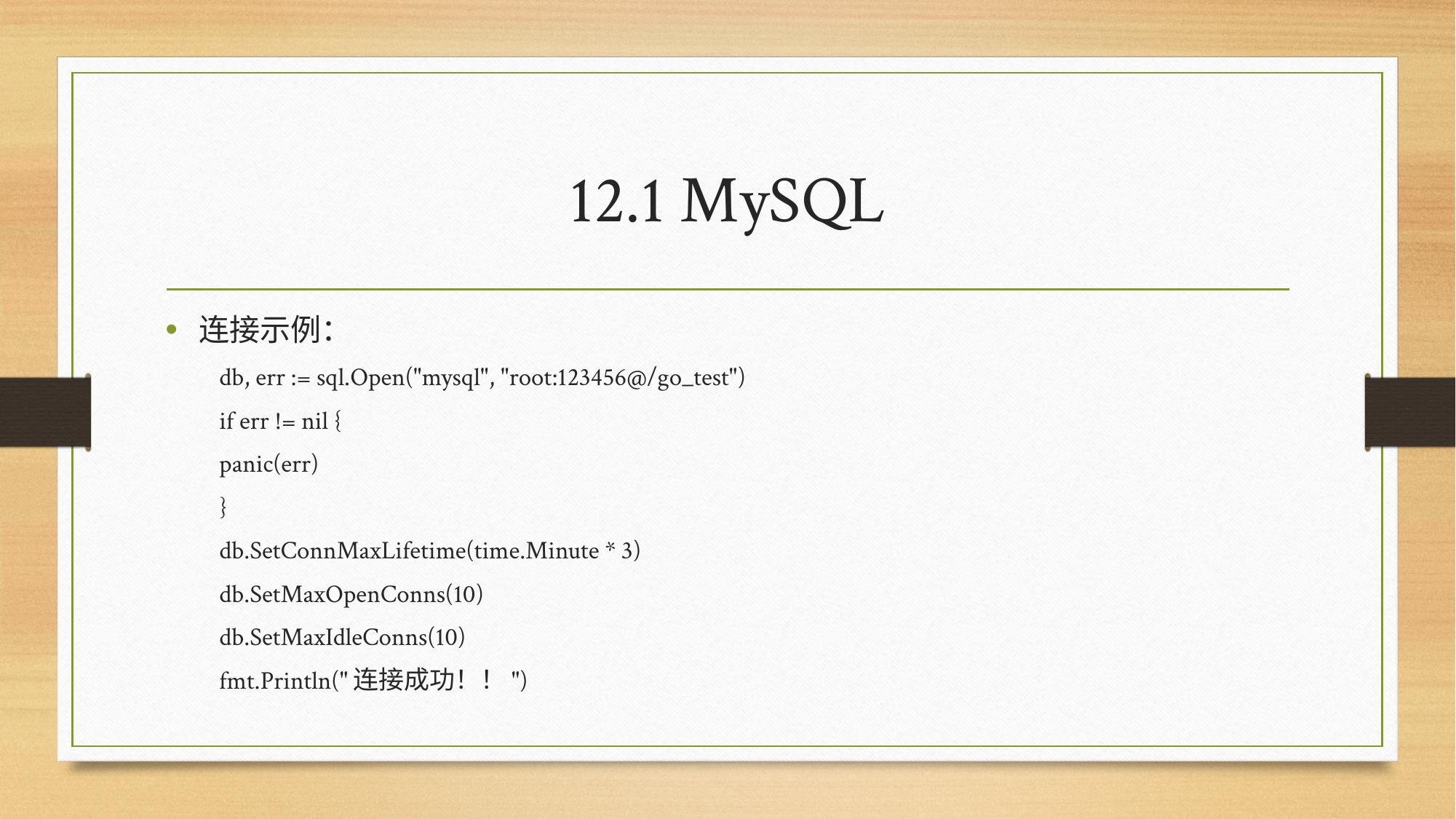

# 12.1 MySQL
连接示例：
db, err := sql.Open("mysql", "root:123456@/go_test")
if err != nil {
	panic(err)
}
db.SetConnMaxLifetime(time.Minute * 3)
db.SetMaxOpenConns(10)
db.SetMaxIdleConns(10)
fmt.Println("连接成功！！")